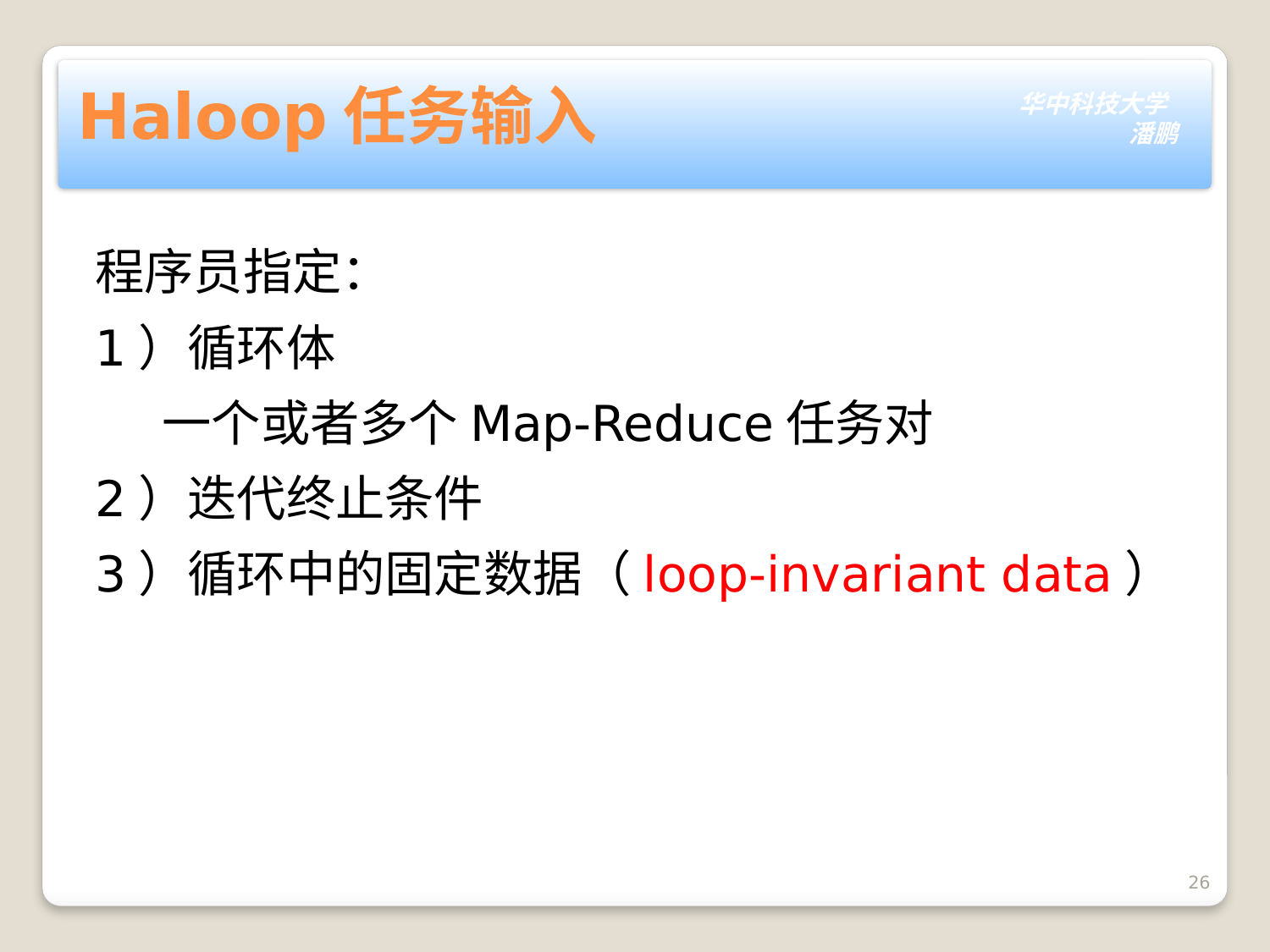

# Haloop任务输入
程序员指定：
1）循环体
     一个或者多个Map-Reduce任务对
2）迭代终止条件
3）循环中的固定数据（loop-invariant data）
26